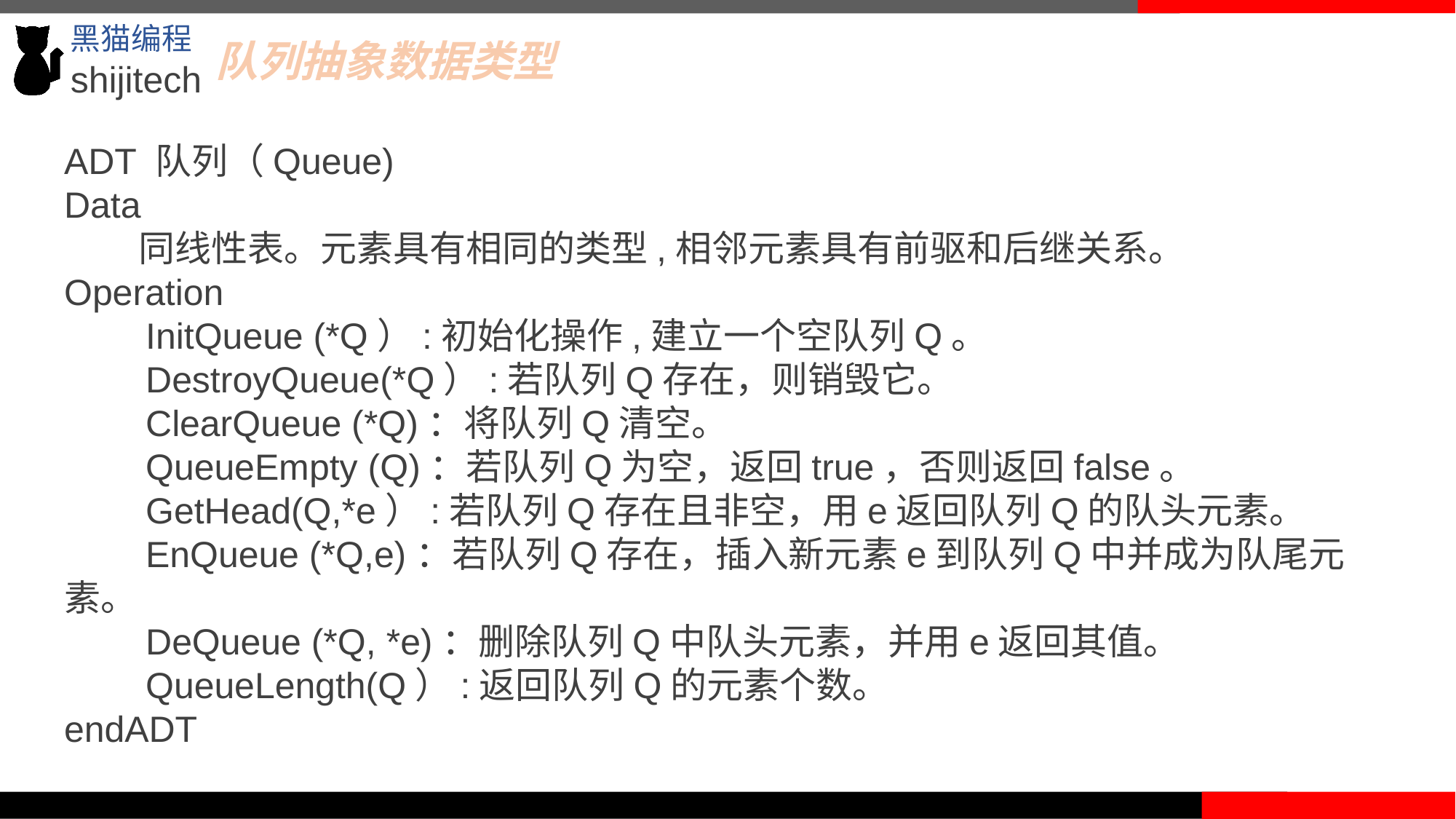

队列抽象数据类型
ADT 队列（Queue)
Data
        同线性表。元素具有相同的类型,相邻元素具有前驱和后继关系。
Operation
        InitQueue (*Q）:初始化操作,建立一个空队列Q。
        DestroyQueue(*Q）:若队列Q存在，则销毁它。
        ClearQueue (*Q)：将队列Q清空。
        QueueEmpty (Q)：若队列Q为空，返回true，否则返回false。
        GetHead(Q,*e）:若队列Q存在且非空，用e返回队列Q的队头元素。
        EnQueue (*Q,e)：若队列Q存在，插入新元素e到队列Q中并成为队尾元素。
        DeQueue (*Q, *e)：删除队列Q中队头元素，并用e返回其值。
        QueueLength(Q）:返回队列Q的元素个数。
endADT